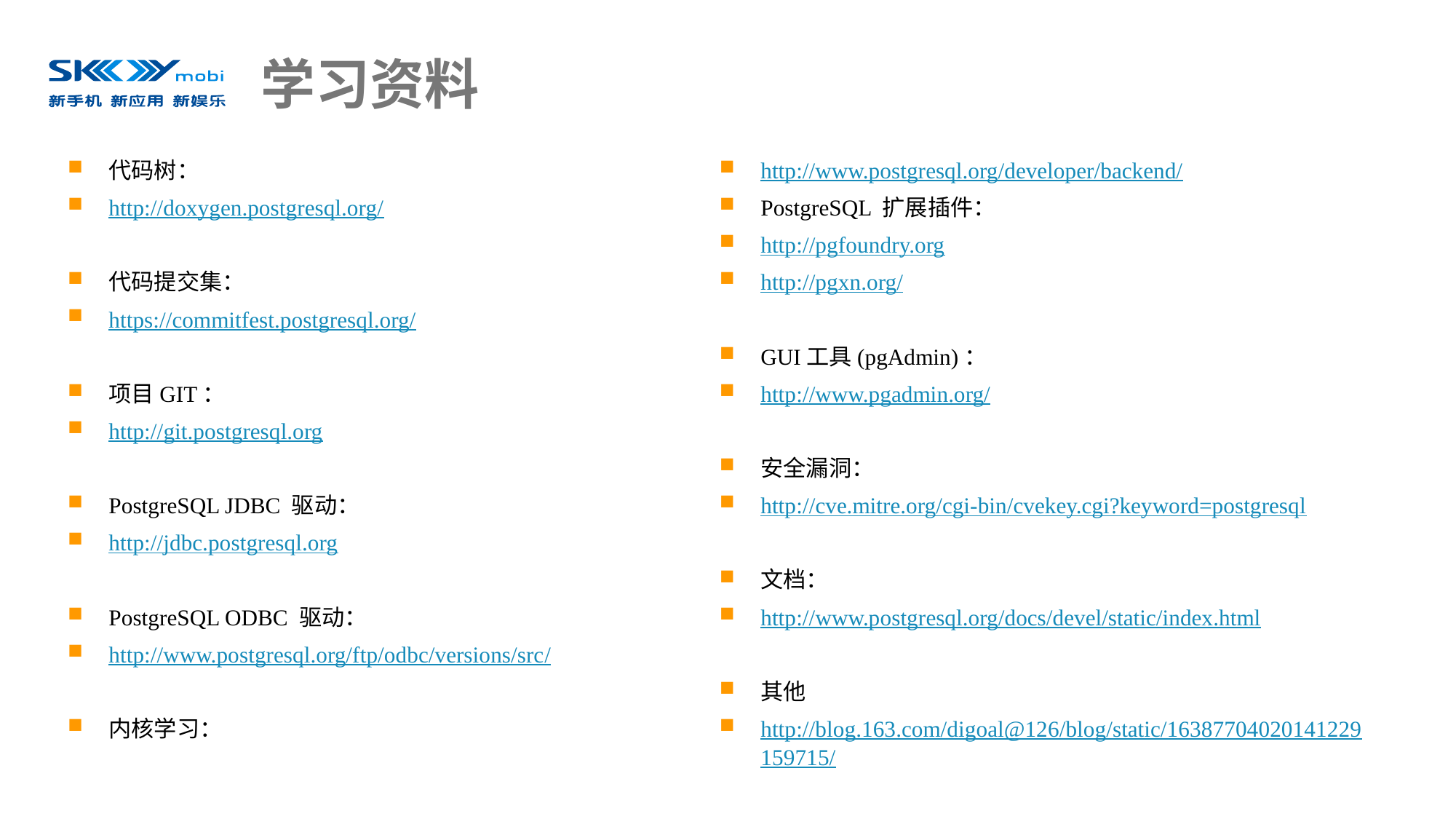

# 学习资料
代码树：
http://doxygen.postgresql.org/

代码提交集：
https://commitfest.postgresql.org/

项目GIT：
http://git.postgresql.org

PostgreSQL JDBC 驱动：
http://jdbc.postgresql.org

PostgreSQL ODBC 驱动：
http://www.postgresql.org/ftp/odbc/versions/src/

内核学习：
http://www.postgresql.org/developer/backend/
PostgreSQL 扩展插件：
http://pgfoundry.org
http://pgxn.org/

GUI工具(pgAdmin)：
http://www.pgadmin.org/

安全漏洞：
http://cve.mitre.org/cgi-bin/cvekey.cgi?keyword=postgresql

文档：
http://www.postgresql.org/docs/devel/static/index.html

其他
http://blog.163.com/digoal@126/blog/static/16387704020141229159715/